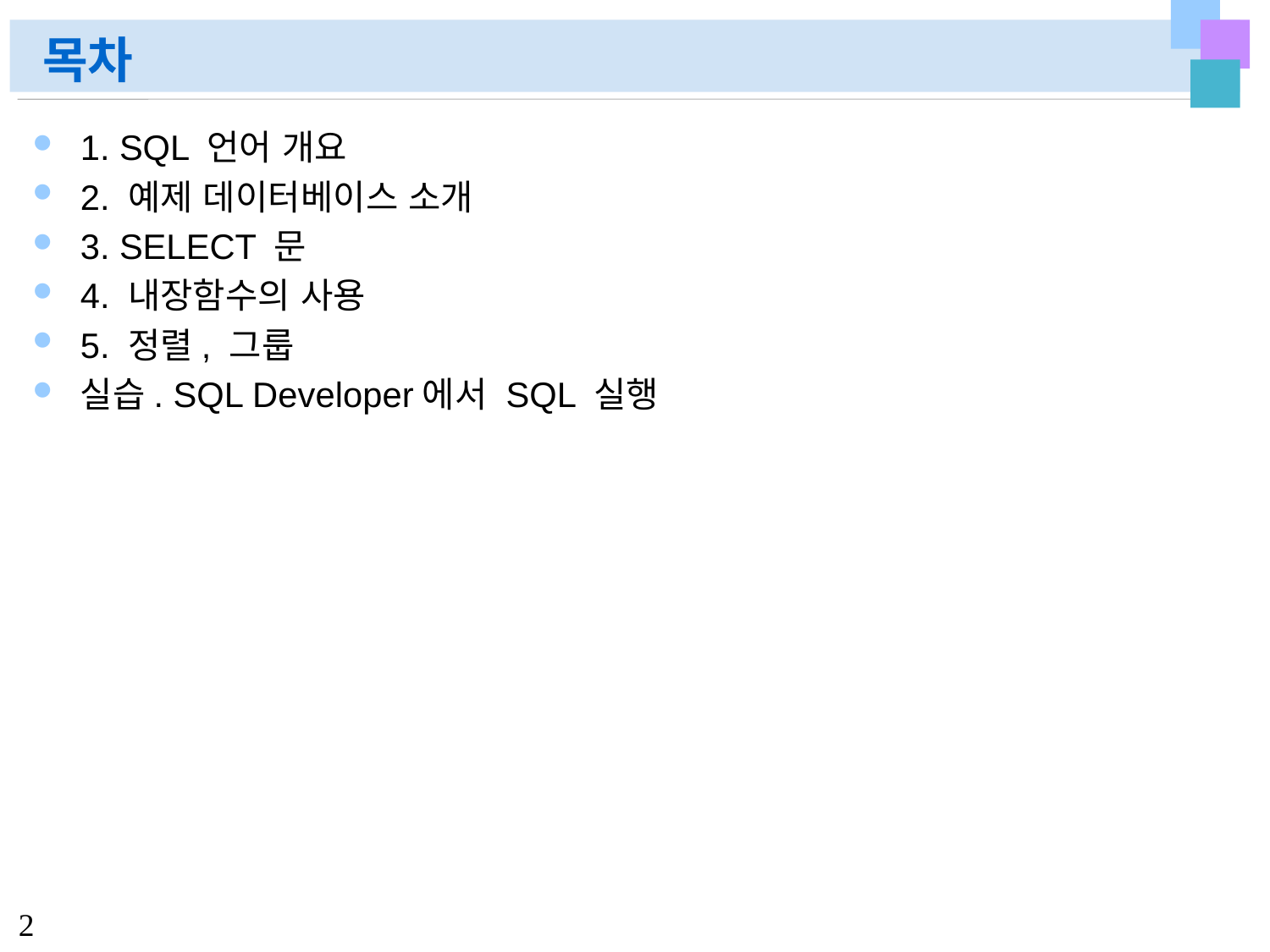

# 목차
1. SQL 언어 개요
2. 예제 데이터베이스 소개
3. SELECT 문
4. 내장함수의 사용
5. 정렬, 그룹
실습. SQL Developer에서 SQL 실행